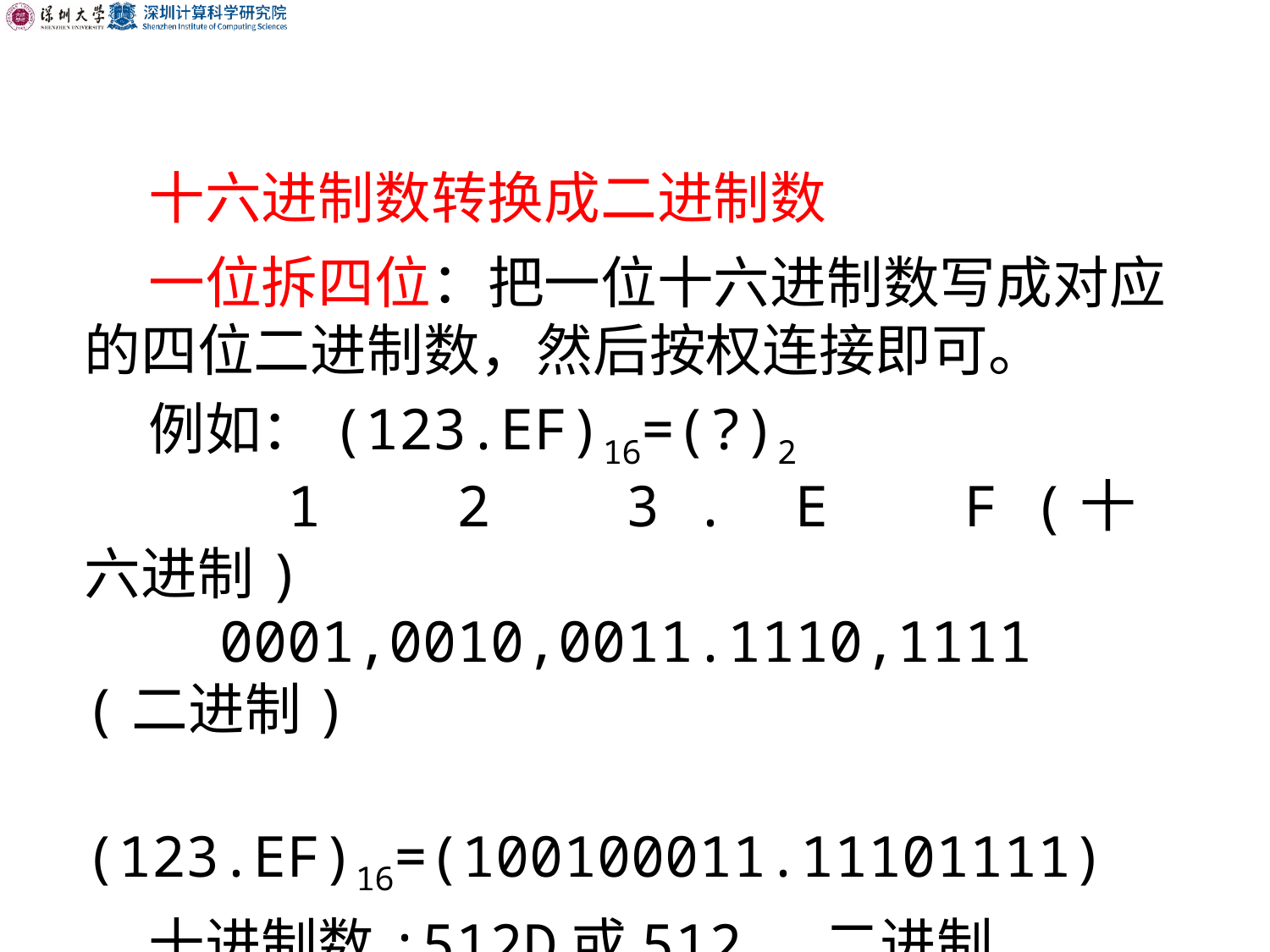

#
    十六进制数转换成二进制数
    一位拆四位：把一位十六进制数写成对应的四位二进制数，然后按权连接即可。
    例如：(123.EF)16=(?)2
      1    2    3 .  E    F (十六进制)
    0001,0010,0011.1110,1111  (二进制)
     (123.EF)16=(100100011.11101111)
    十进制数:512D或512  二进制数:1011B
    八进制数:127Q       十六进制数:A8H